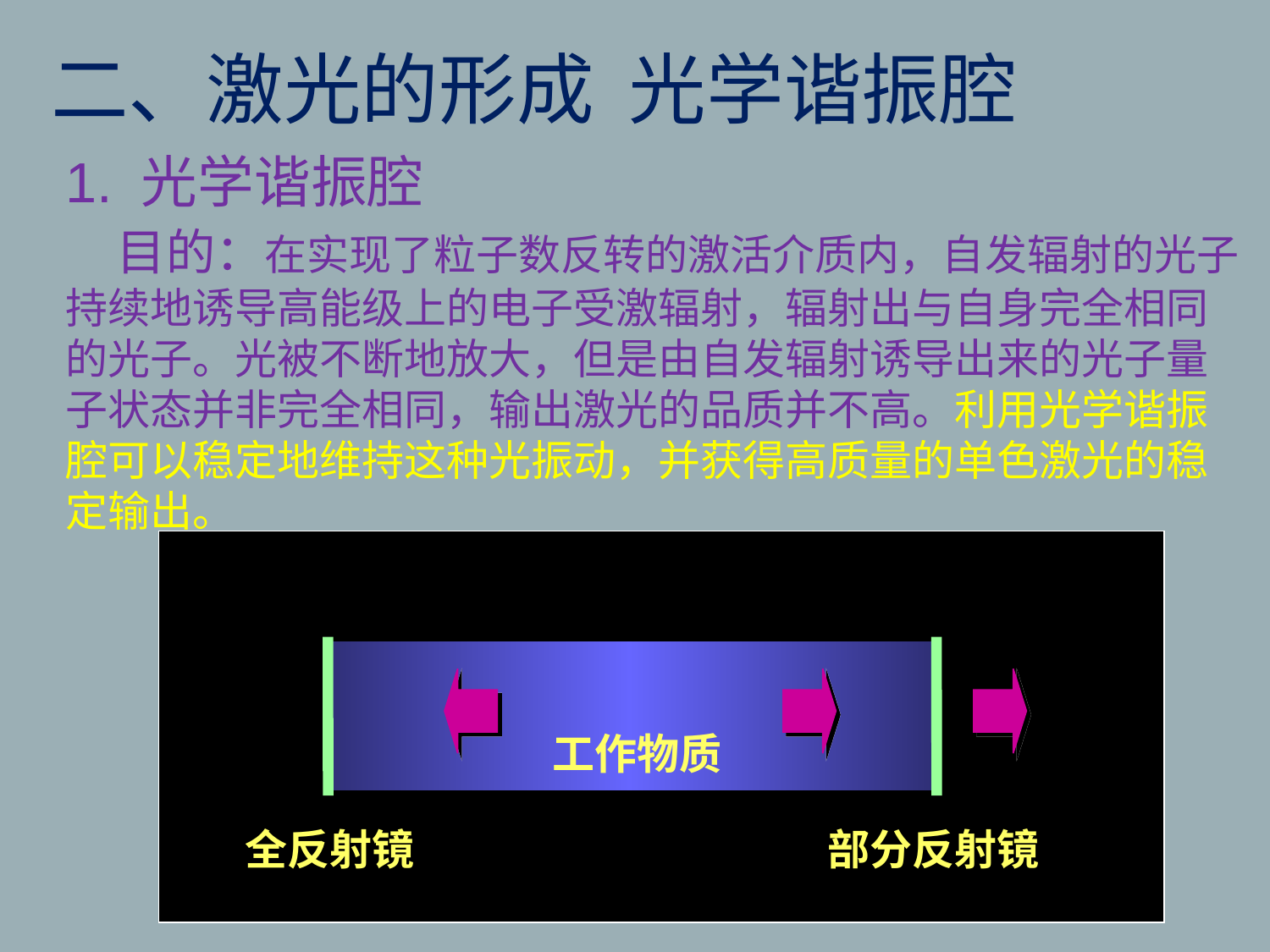

二、激光的形成  光学谐振腔
1. 光学谐振腔
   目的：在实现了粒子数反转的激活介质内，自发辐射的光子持续地诱导高能级上的电子受激辐射，辐射出与自身完全相同的光子。光被不断地放大，但是由自发辐射诱导出来的光子量子状态并非完全相同，输出激光的品质并不高。利用光学谐振腔可以稳定地维持这种光振动，并获得高质量的单色激光的稳定输出。

工作物质
全反射镜
部分反射镜

10